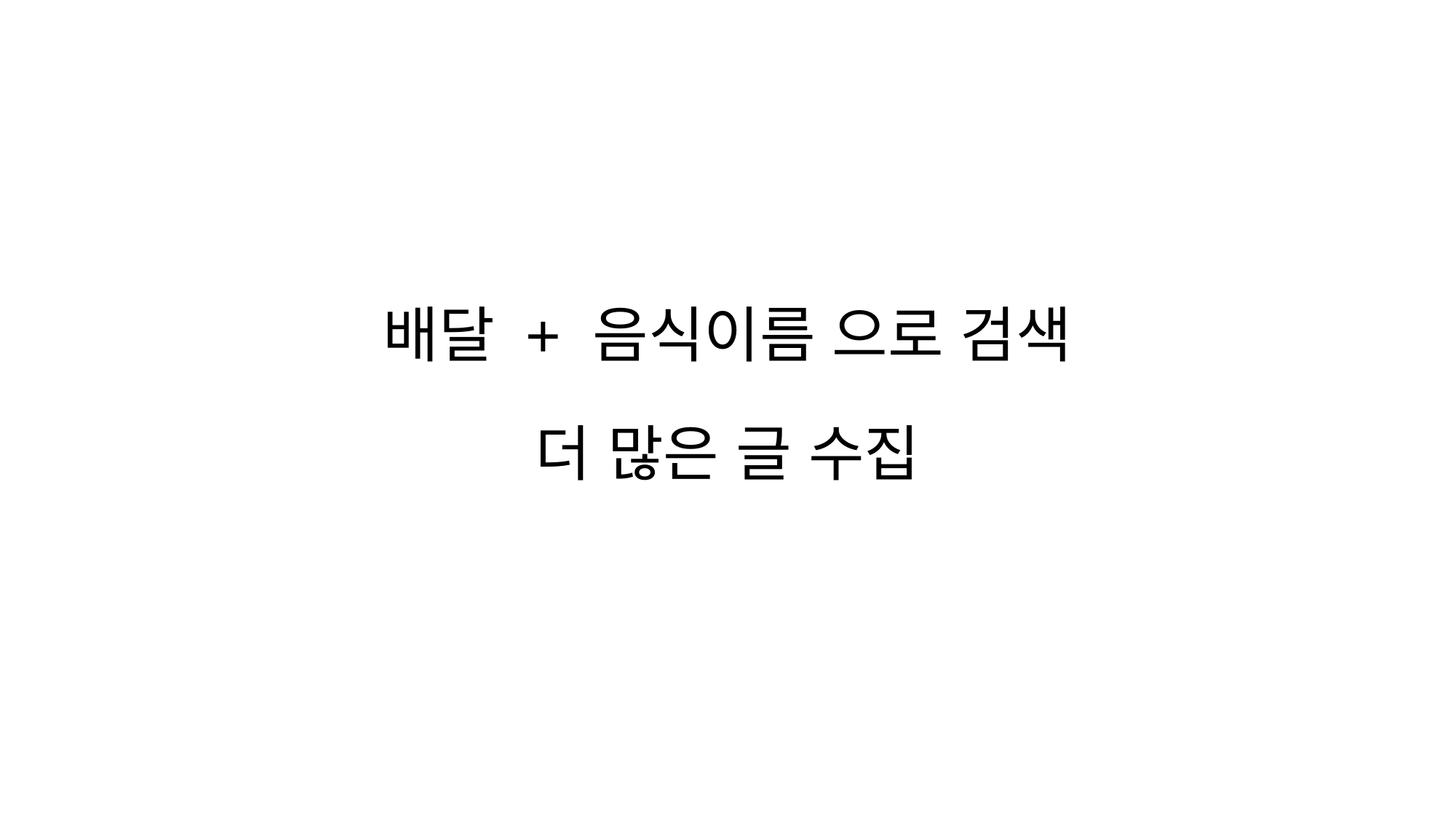

배달 + 음식이름 으로 검색
더 많은 글 수집